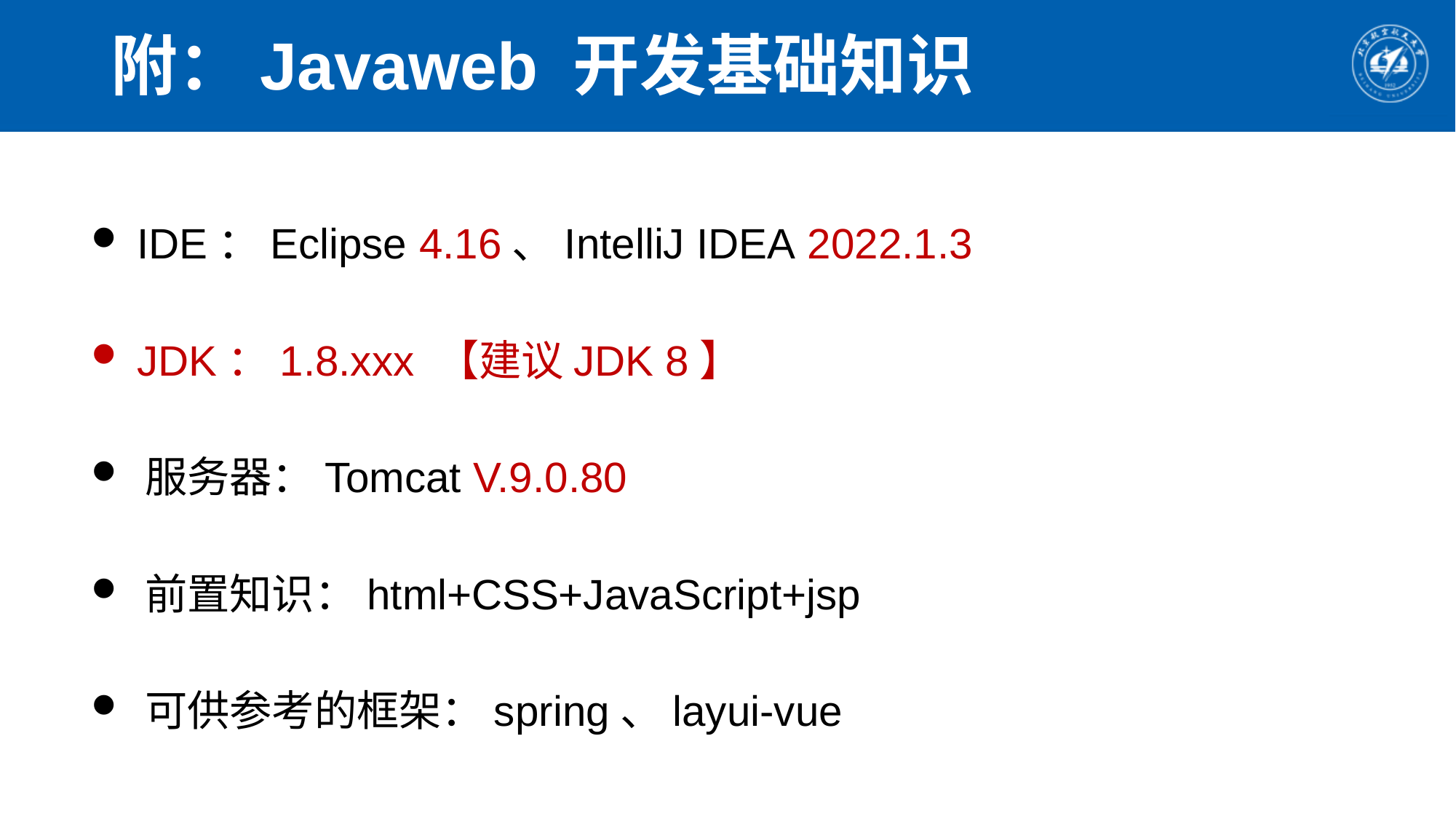

# 附：Javaweb 开发基础知识
 IDE：Eclipse 4.16、IntelliJ IDEA 2022.1.3
 JDK：1.8.xxx 【建议JDK 8】
 服务器：Tomcat V.9.0.80
 前置知识：html+CSS+JavaScript+jsp
 可供参考的框架：spring、layui-vue